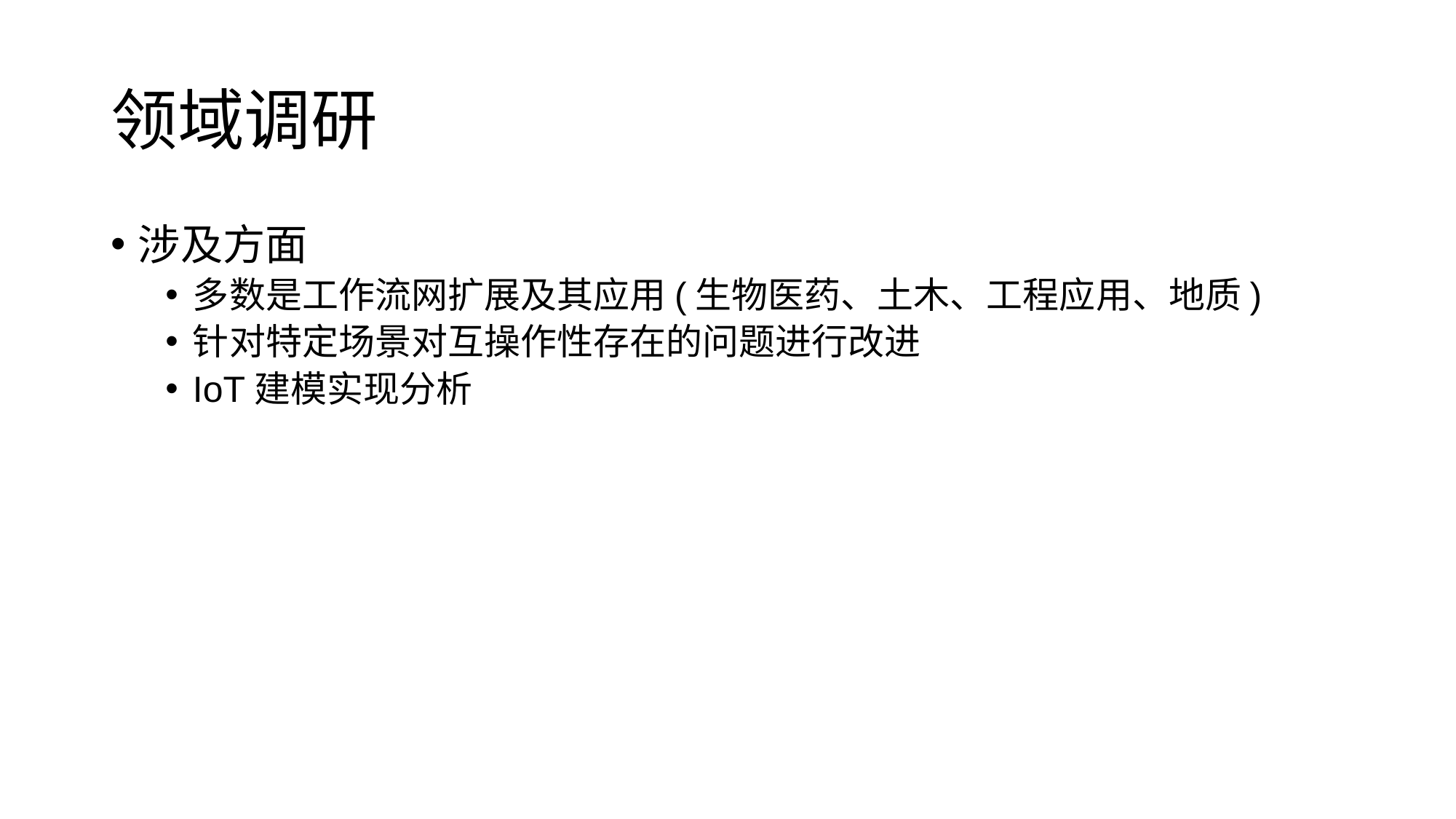

# 领域调研
涉及方面
多数是工作流网扩展及其应用(生物医药、土木、工程应用、地质)
针对特定场景对互操作性存在的问题进行改进
IoT建模实现分析